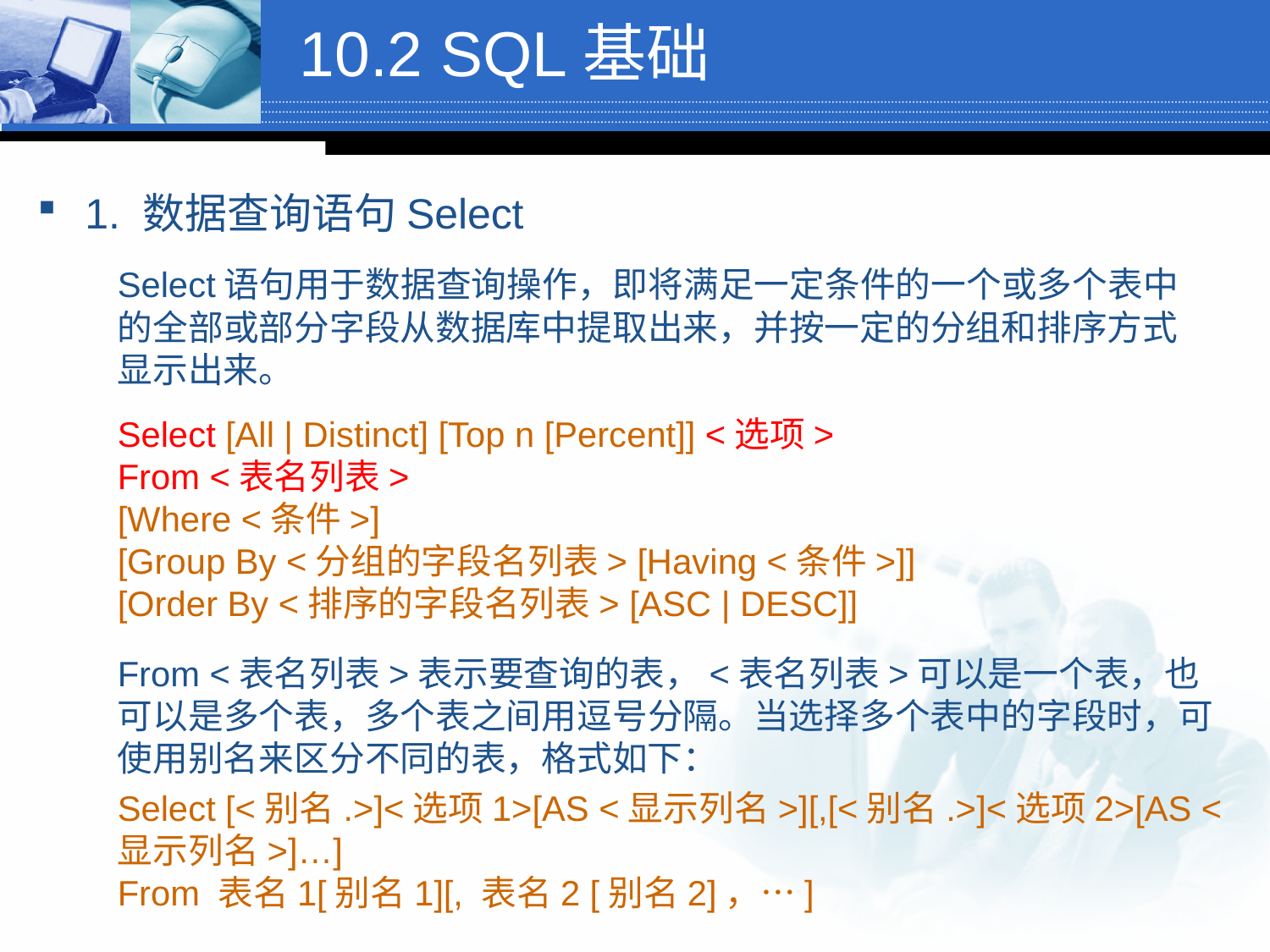

# 10.2 SQL基础
1. 数据查询语句Select
Select语句用于数据查询操作，即将满足一定条件的一个或多个表中的全部或部分字段从数据库中提取出来，并按一定的分组和排序方式显示出来。
Select [All | Distinct] [Top n [Percent]] <选项>
From <表名列表>
[Where <条件>]
[Group By <分组的字段名列表> [Having <条件>]]
[Order By <排序的字段名列表> [ASC | DESC]]
From <表名列表>表示要查询的表，<表名列表>可以是一个表，也可以是多个表，多个表之间用逗号分隔。当选择多个表中的字段时，可使用别名来区分不同的表，格式如下：
Select [<别名.>]<选项1>[AS <显示列名>][,[<别名.>]<选项2>[AS <显示列名>]…]
From 表名1[别名1][, 表名2 [别名2]，…]